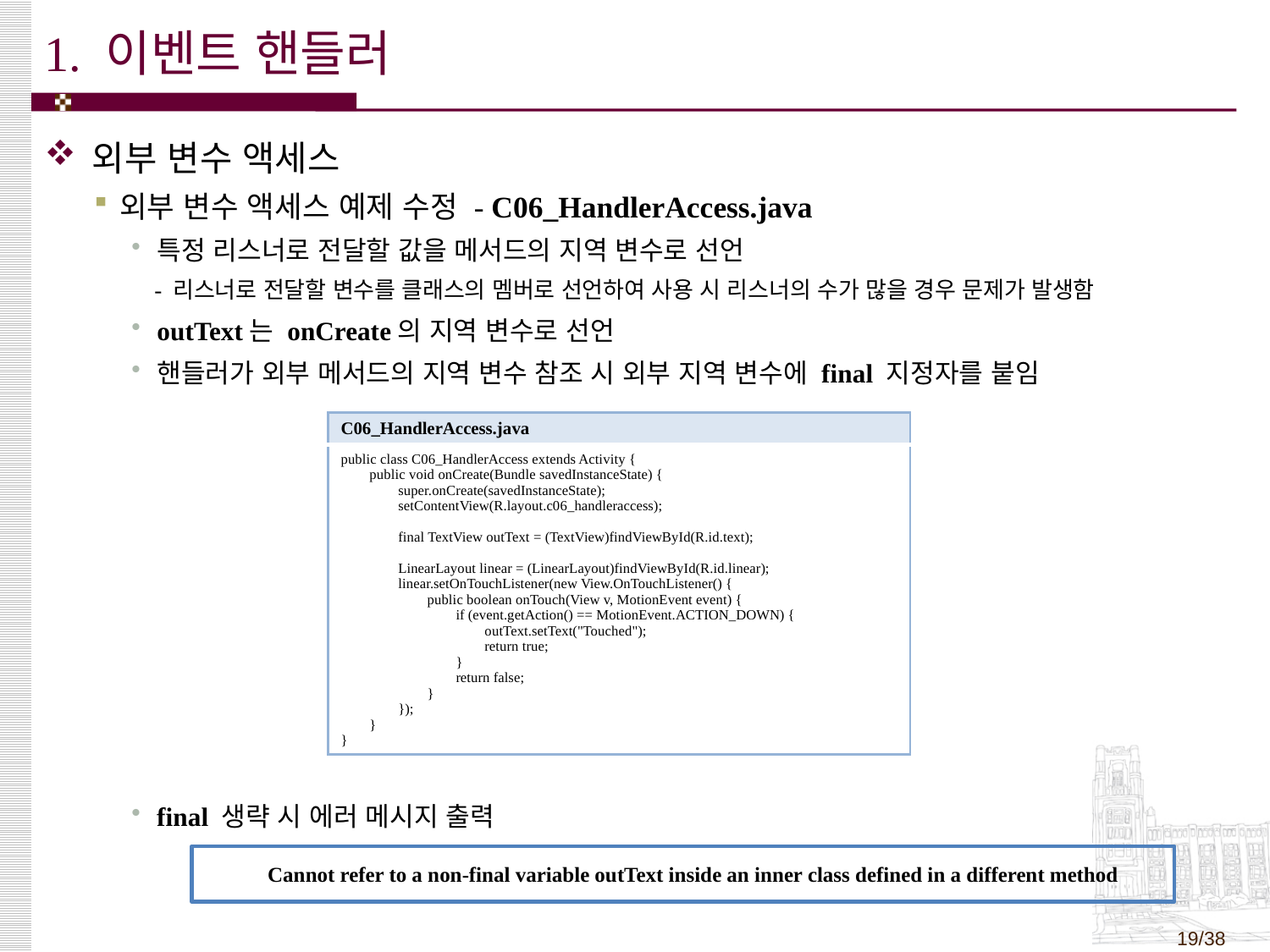

# 1. 이벤트 핸들러
외부 변수 액세스
외부 변수 액세스 예제 수정 - C06_HandlerAccess.java
특정 리스너로 전달할 값을 메서드의 지역 변수로 선언
    - 리스너로 전달할 변수를 클래스의 멤버로 선언하여 사용 시 리스너의 수가 많을 경우 문제가 발생함
outText는 onCreate의 지역 변수로 선언
핸들러가 외부 메서드의 지역 변수 참조 시 외부 지역 변수에 final 지정자를 붙임
| C06\_HandlerAccess.java |
| --- |
| public class C06\_HandlerAccess extends Activity { public void onCreate(Bundle savedInstanceState) { super.onCreate(savedInstanceState); setContentView(R.layout.c06\_handleraccess); final TextView outText = (TextView)findViewById(R.id.text); LinearLayout linear = (LinearLayout)findViewById(R.id.linear); linear.setOnTouchListener(new View.OnTouchListener() { public boolean onTouch(View v, MotionEvent event) { if (event.getAction() == MotionEvent.ACTION\_DOWN) { outText.setText("Touched"); return true; } return false; } }); } } |
final 생략 시 에러 메시지 출력
Cannot refer to a non-final variable outText inside an inner class defined in a different method